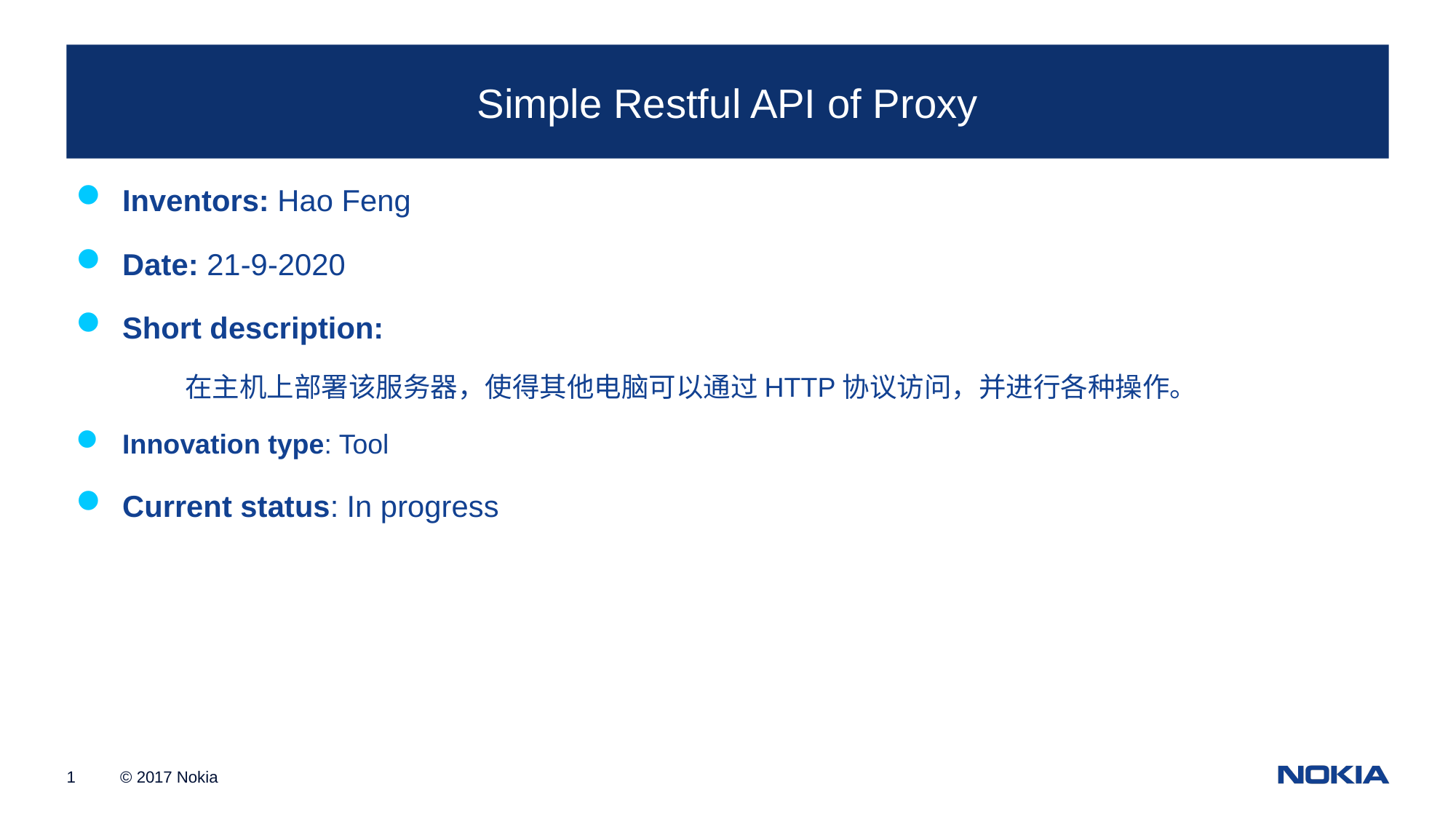

Simple Restful API of Proxy
Inventors: Hao Feng
Date: 21-9-2020
Short description:
	在主机上部署该服务器，使得其他电脑可以通过HTTP协议访问，并进行各种操作。
Innovation type: Tool
Current status: In progress